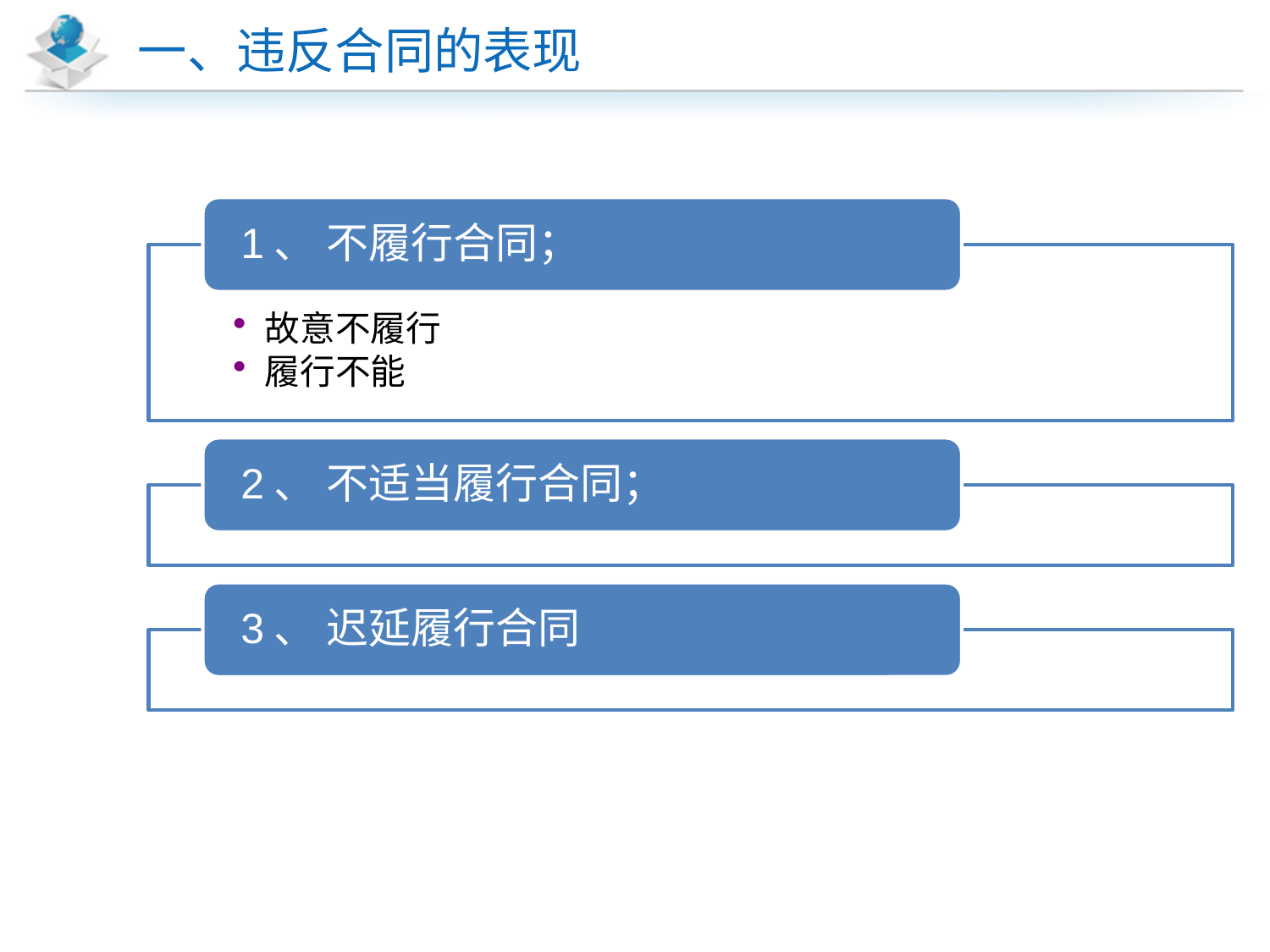

# 一、违反合同的表现
故意不履行
履行不能
1、 不履行合同；
2、 不适当履行合同；
3、 迟延履行合同